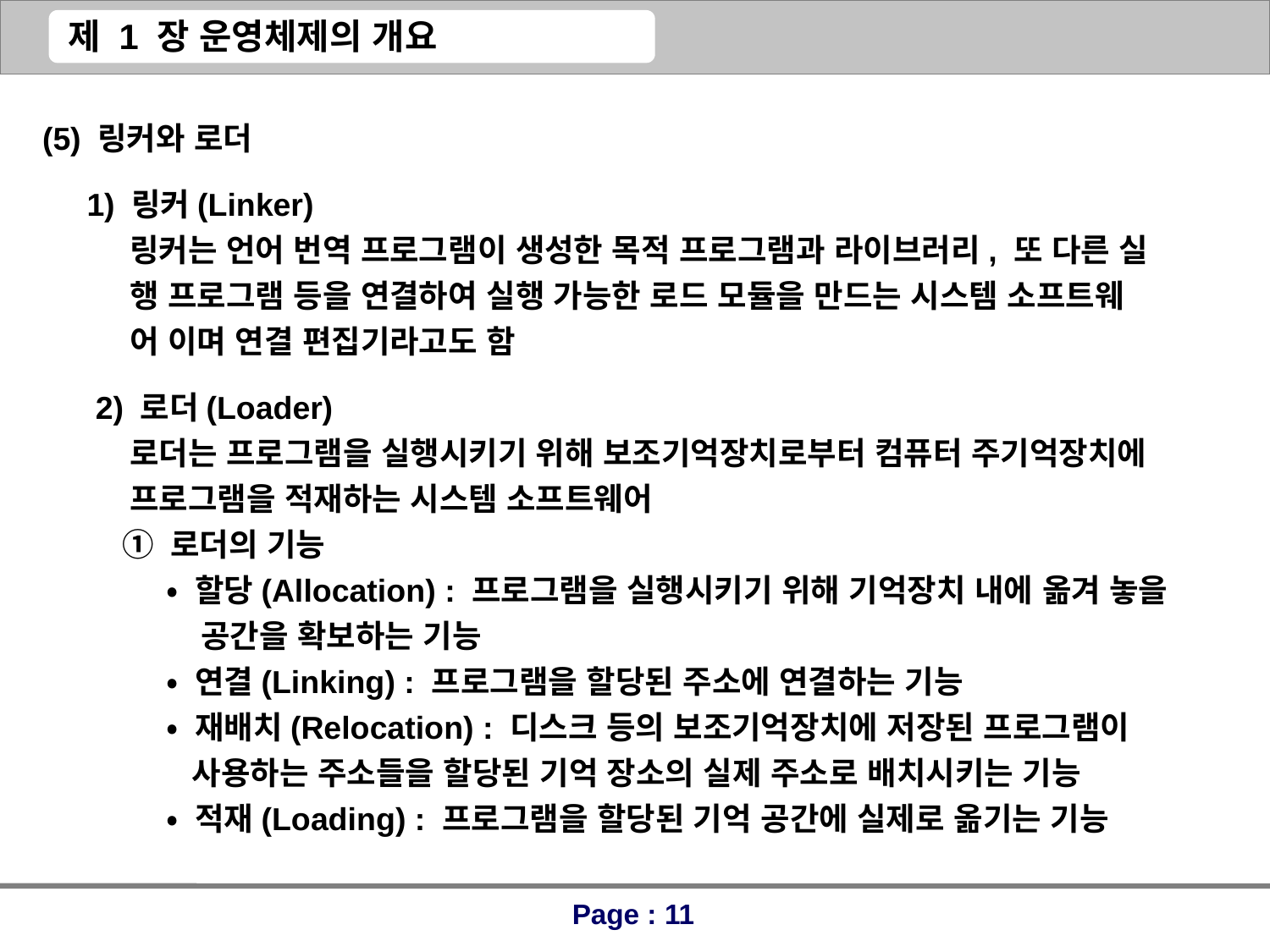

(5) 링커와 로더

     1) 링커(Linker)
         링커는 언어 번역 프로그램이 생성한 목적 프로그램과 라이브러리, 또 다른 실
         행 프로그램 등을 연결하여 실행 가능한 로드 모듈을 만드는 시스템 소프트웨
         어 이며 연결 편집기라고도 함

      2) 로더(Loader)
         로더는 프로그램을 실행시키기 위해 보조기억장치로부터 컴퓨터 주기억장치에
         프로그램을 적재하는 시스템 소프트웨어
         ① 로더의 기능
              • 할당(Allocation) : 프로그램을 실행시키기 위해 기억장치 내에 옮겨 놓을
                 공간을 확보하는 기능
              • 연결(Linking) : 프로그램을 할당된 주소에 연결하는 기능
              • 재배치(Relocation) : 디스크 등의 보조기억장치에 저장된 프로그램이
                사용하는 주소들을 할당된 기억 장소의 실제 주소로 배치시키는 기능
              • 적재(Loading) : 프로그램을 할당된 기억 공간에 실제로 옮기는 기능
Page : 11